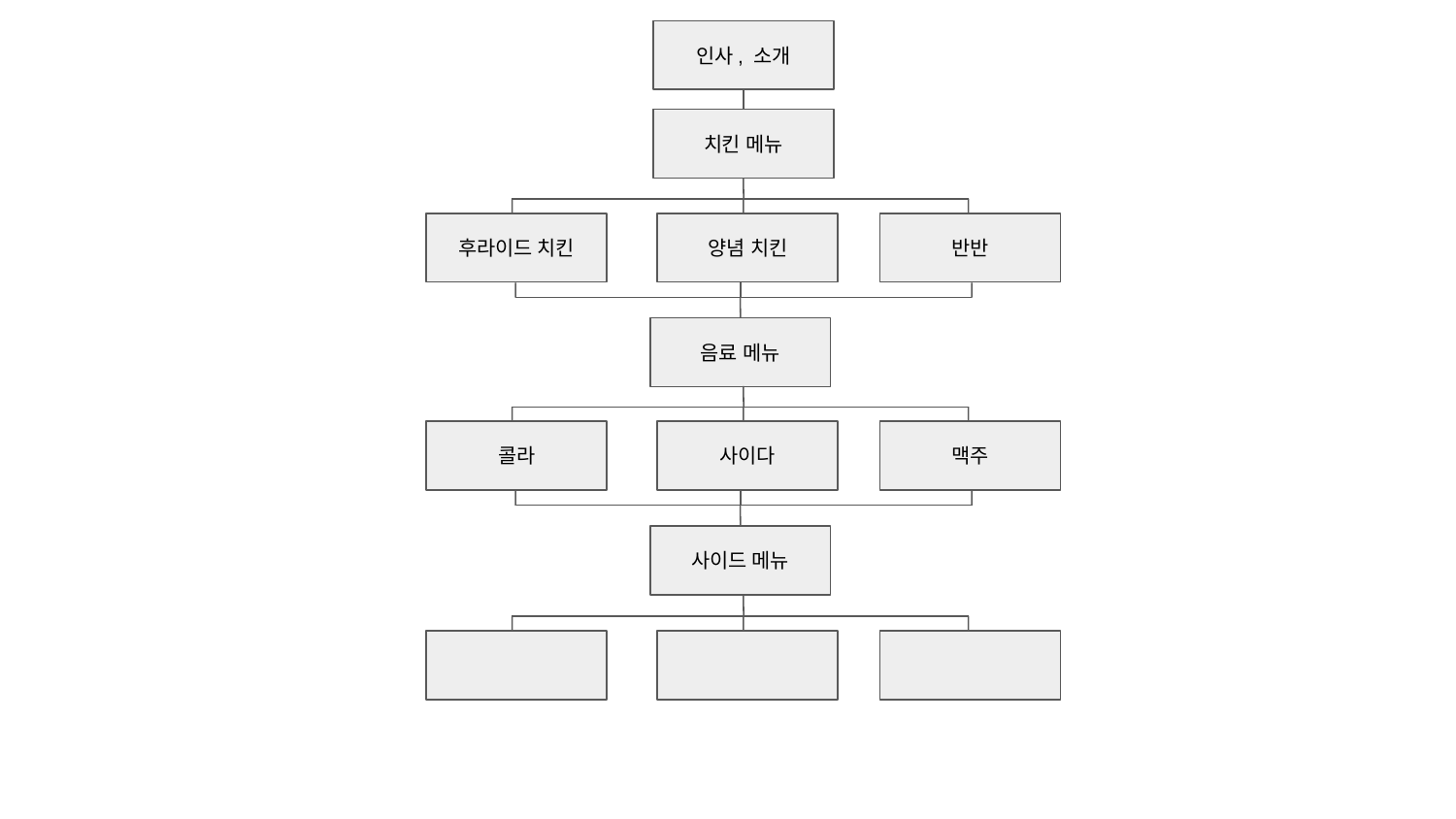

인사, 소개
치킨 메뉴
후라이드 치킨
양념 치킨
반반
음료 메뉴
콜라
사이다
맥주
사이드 메뉴